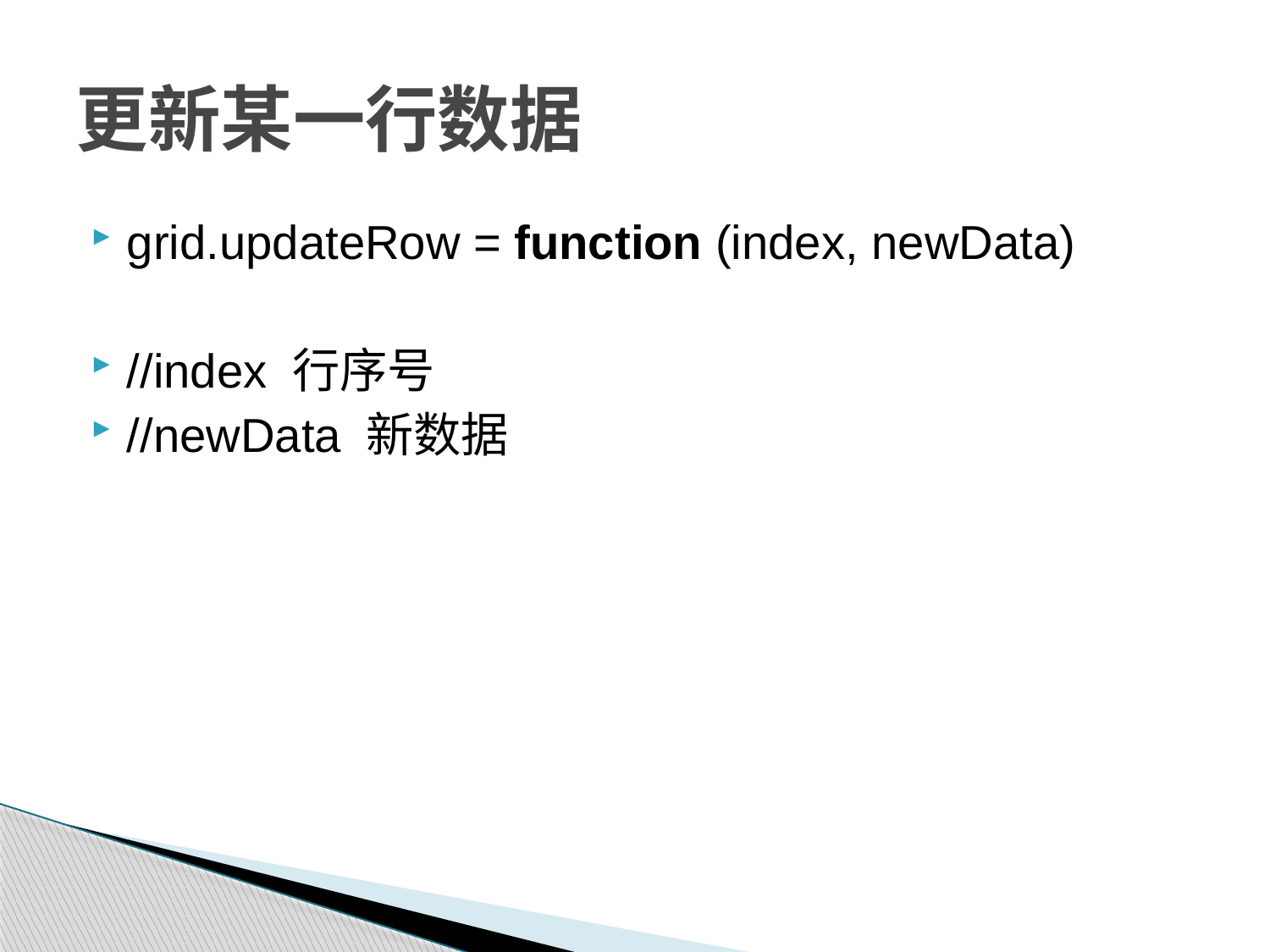

# 更新某一行数据
grid.updateRow = function (index, newData)

//index 行序号
//newData 新数据